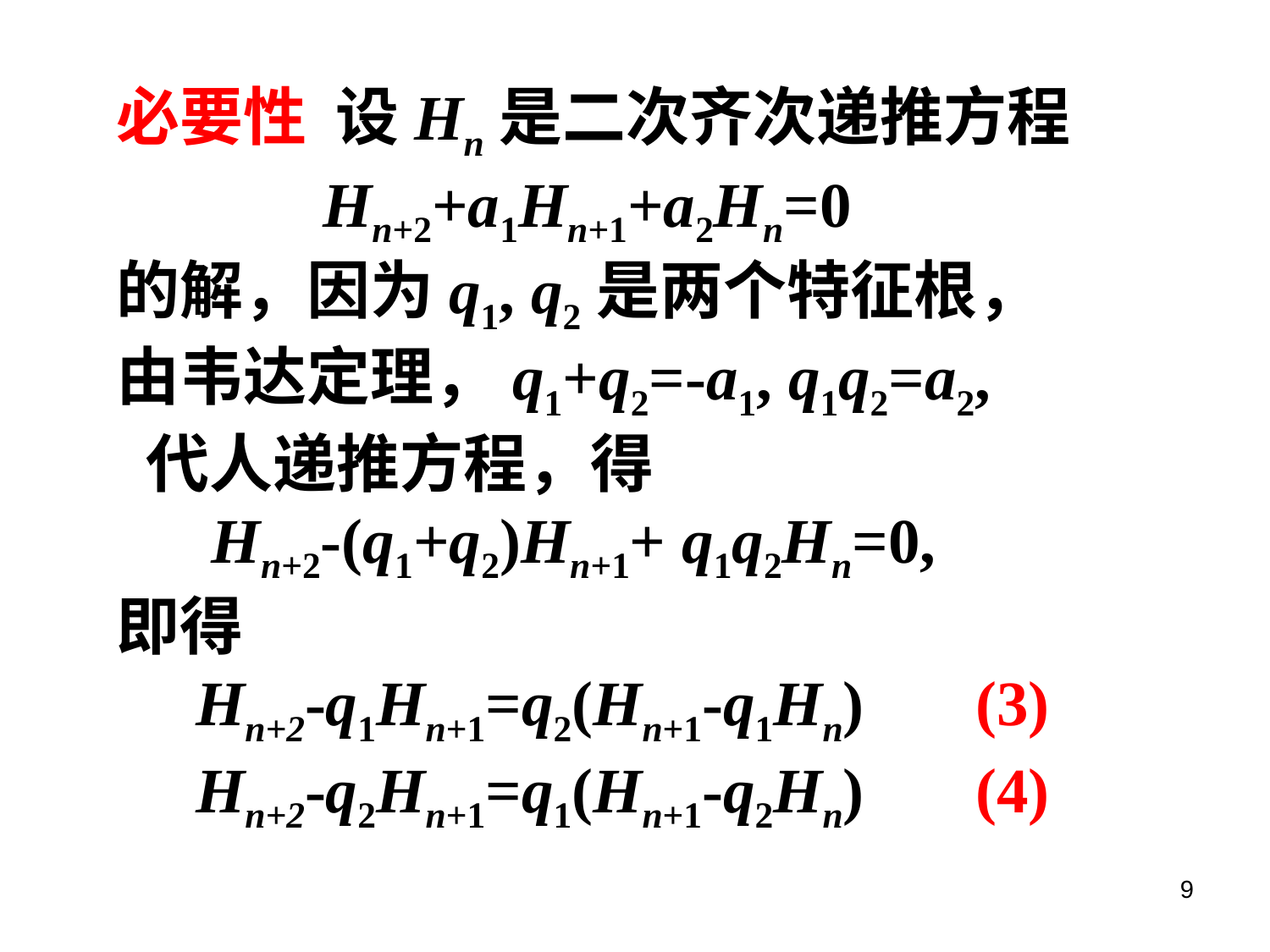

必要性  设Hn是二次齐次递推方程
             Hn+2+a1Hn+1+a2Hn=0
的解，因为q1, q2是两个特征根，
由韦达定理，q1+q2=-a1, q1q2=a2,
 代人递推方程，得
      Hn+2-(q1+q2)Hn+1+ q1q2Hn=0,
即得
     Hn+2-q1Hn+1=q2(Hn+1-q1Hn)       (3)
     Hn+2-q2Hn+1=q1(Hn+1-q2Hn)       (4)

9